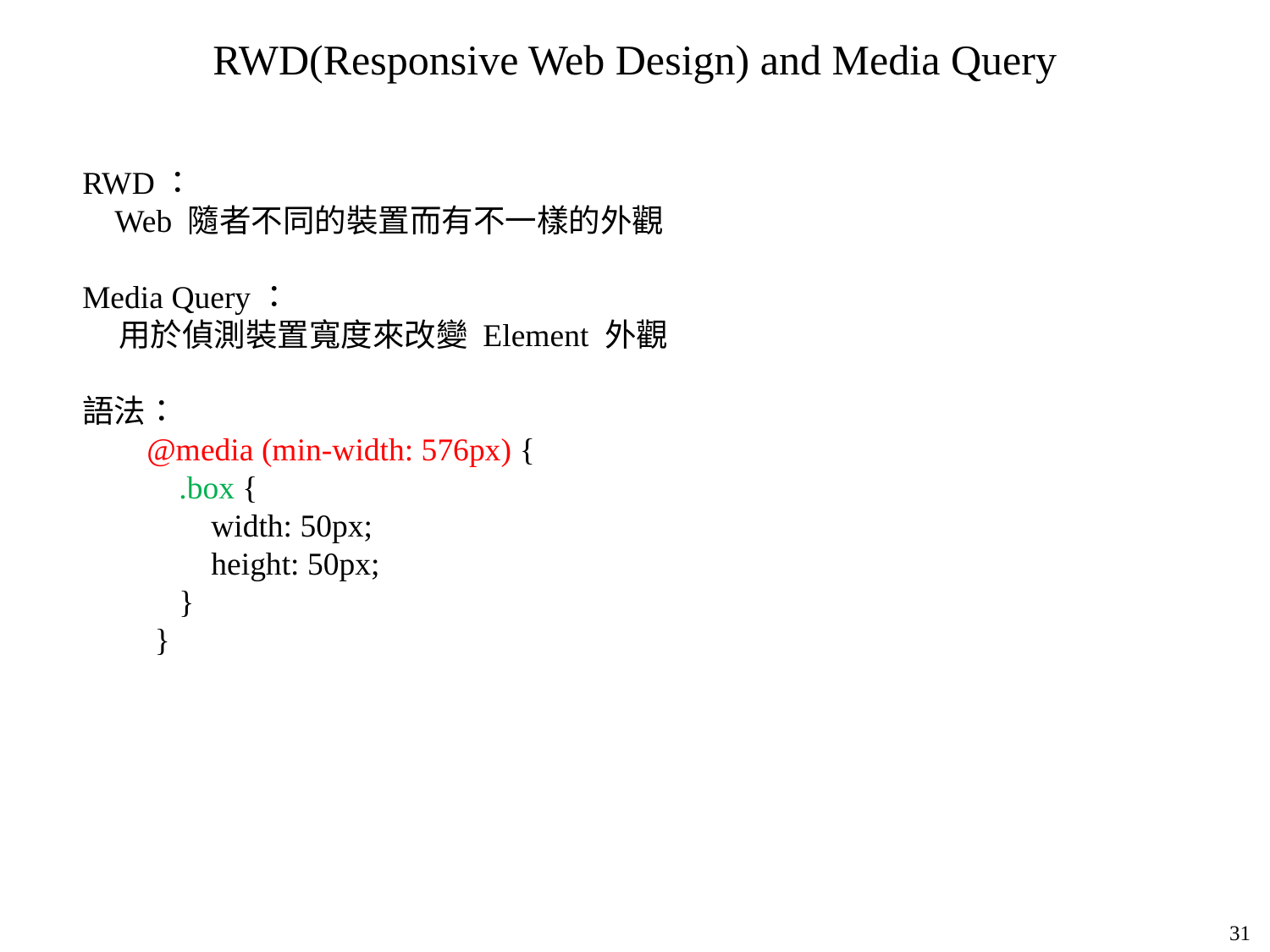

RWD(Responsive Web Design) and Media Query
RWD：
    Web 隨者不同的裝置而有不一樣的外觀

Media Query：
    用於偵測裝置寬度來改變 Element 外觀

語法：
        @media (min-width: 576px) {
            .box {
                width: 50px;
                height: 50px;
            }
         }
31